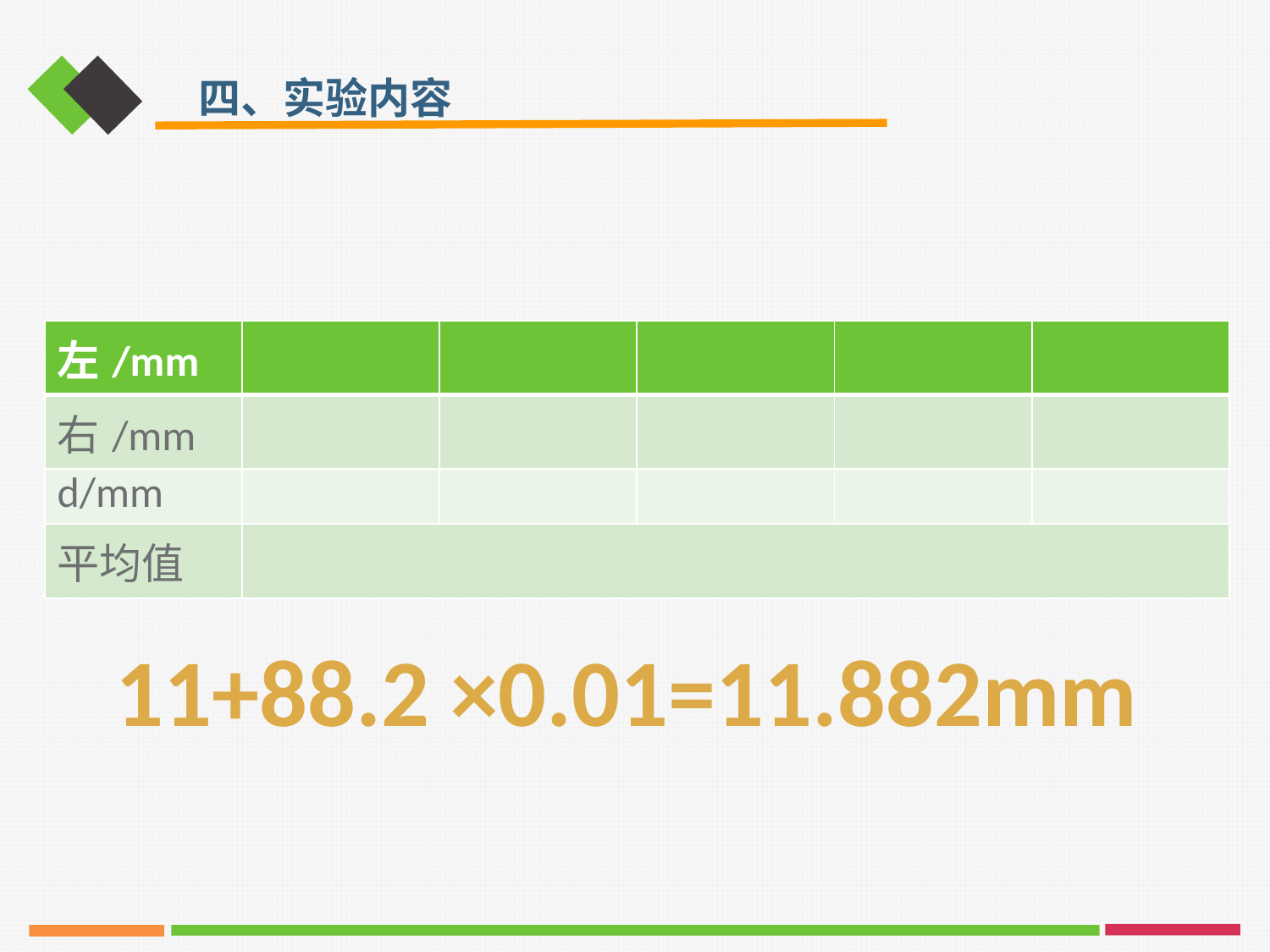

四、实验内容
| 左/mm |  |  |  |  |  |
| --- | --- | --- | --- | --- | --- |
| 右/mm |  |  |  |  |  |
| d/mm |  |  |  |  |  |
| 平均值 |  |  |  |  |  |
11+88.2 ×0.01=11.882mm